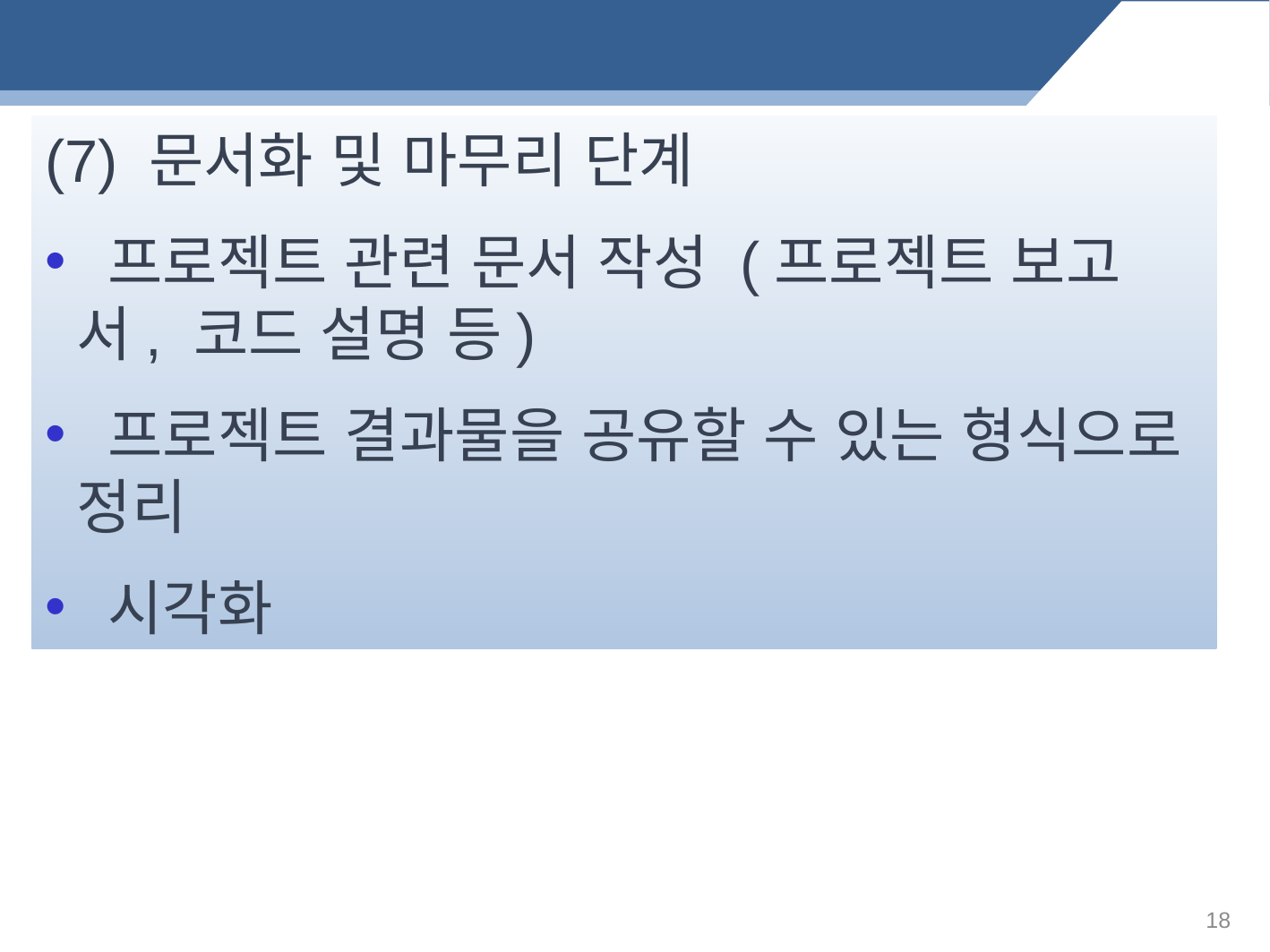

(7) 문서화 및 마무리 단계
 프로젝트 관련 문서 작성 (프로젝트 보고서, 코드 설명 등)
 프로젝트 결과물을 공유할 수 있는 형식으로 정리
 시각화